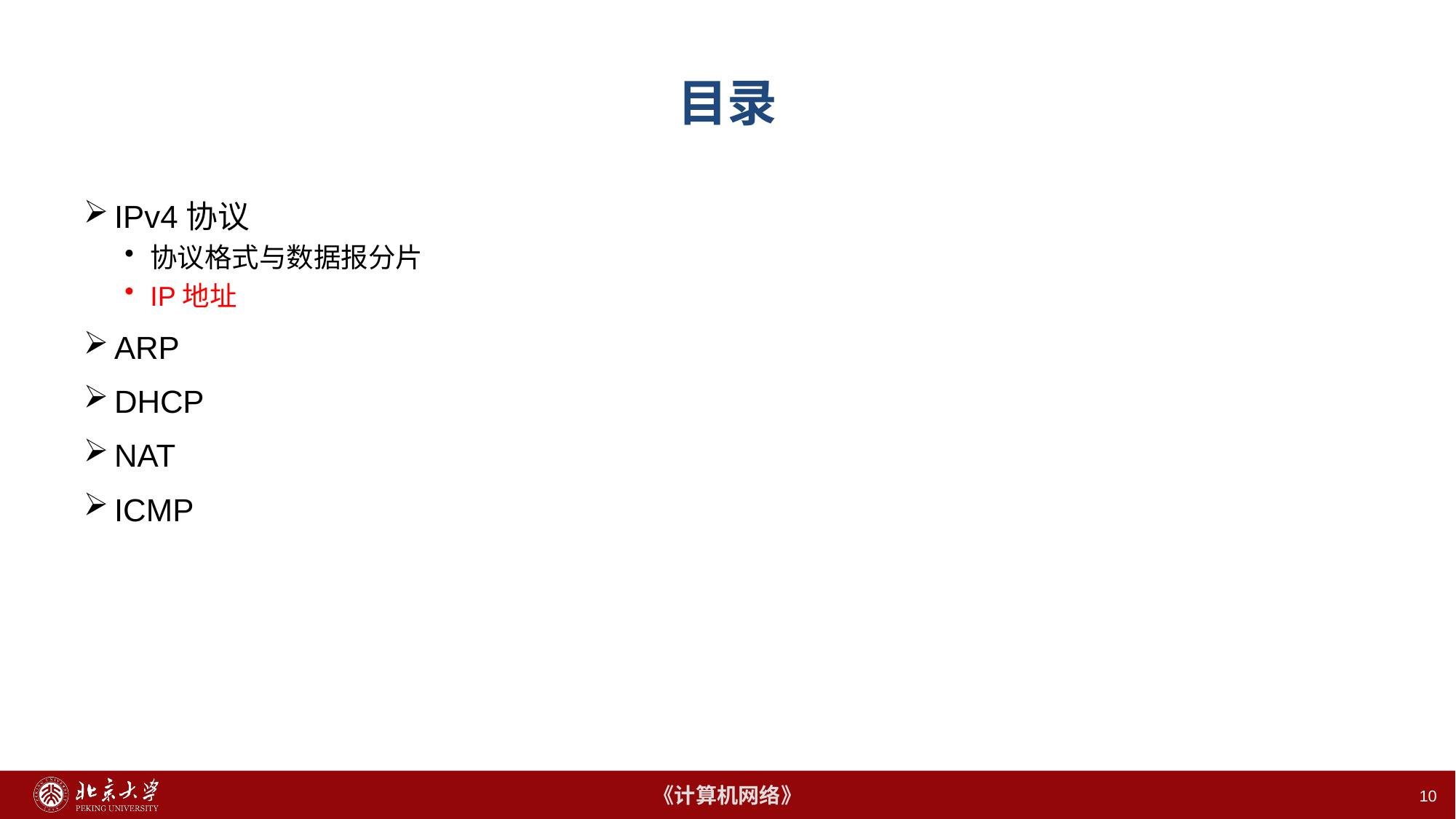

# 目录
IPv4协议
协议格式与数据报分片
IP地址
ARP
DHCP
NAT
ICMP
10